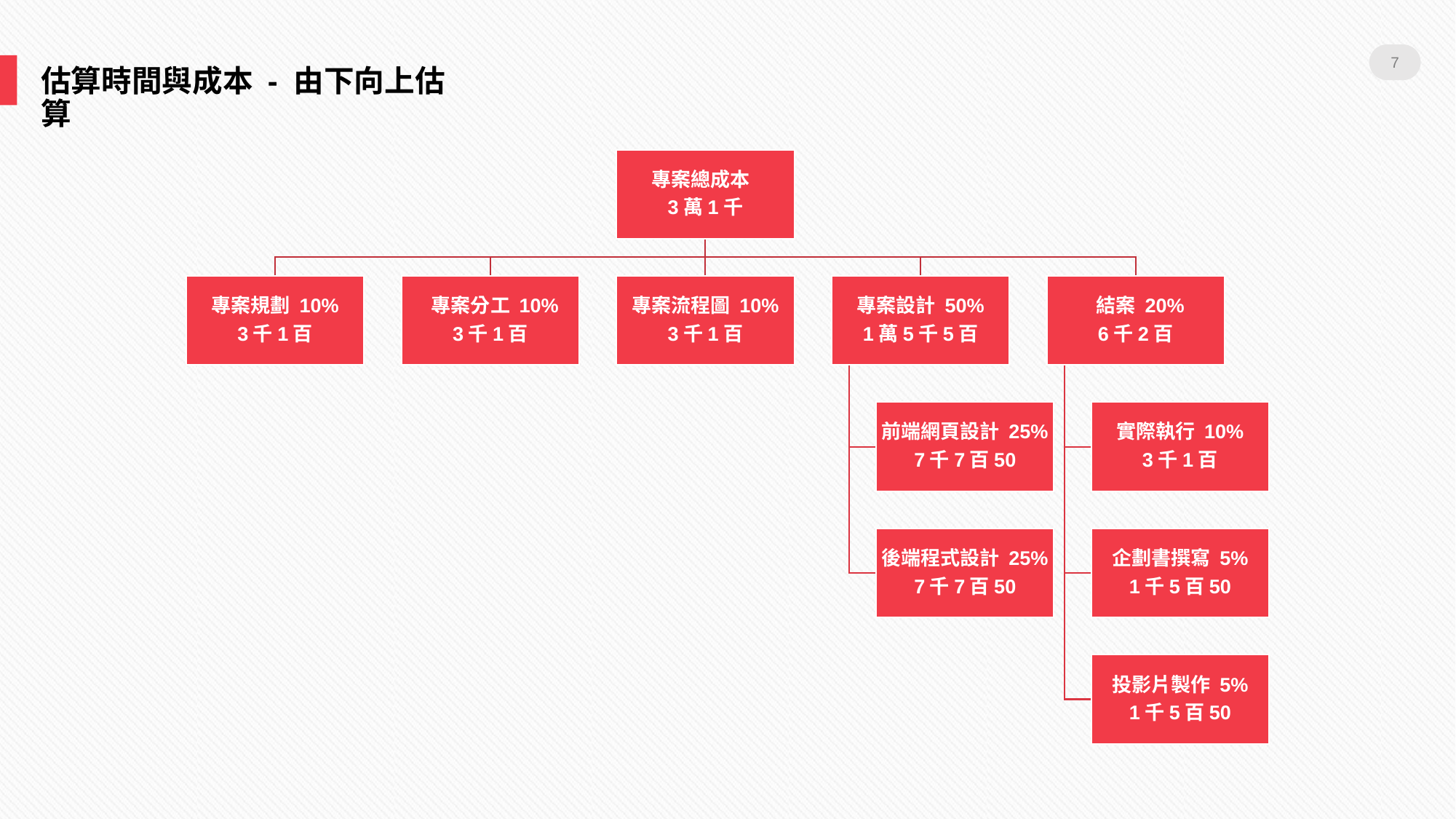

7
估算時間與成本 - 由下向上估算
專案總成本
3萬1千
專案規劃 10%
3千1百
 專案分工 10%
3千1百
專案流程圖 10%
3千1百
專案設計 50%
1萬5千5百
前端網頁設計 25%
7千7百50
後端程式設計 25%
7千7百50
 結案 20%
6千2百
實際執行 10%
3千1百
企劃書撰寫 5%
1千5百50
投影片製作 5%
1千5百50